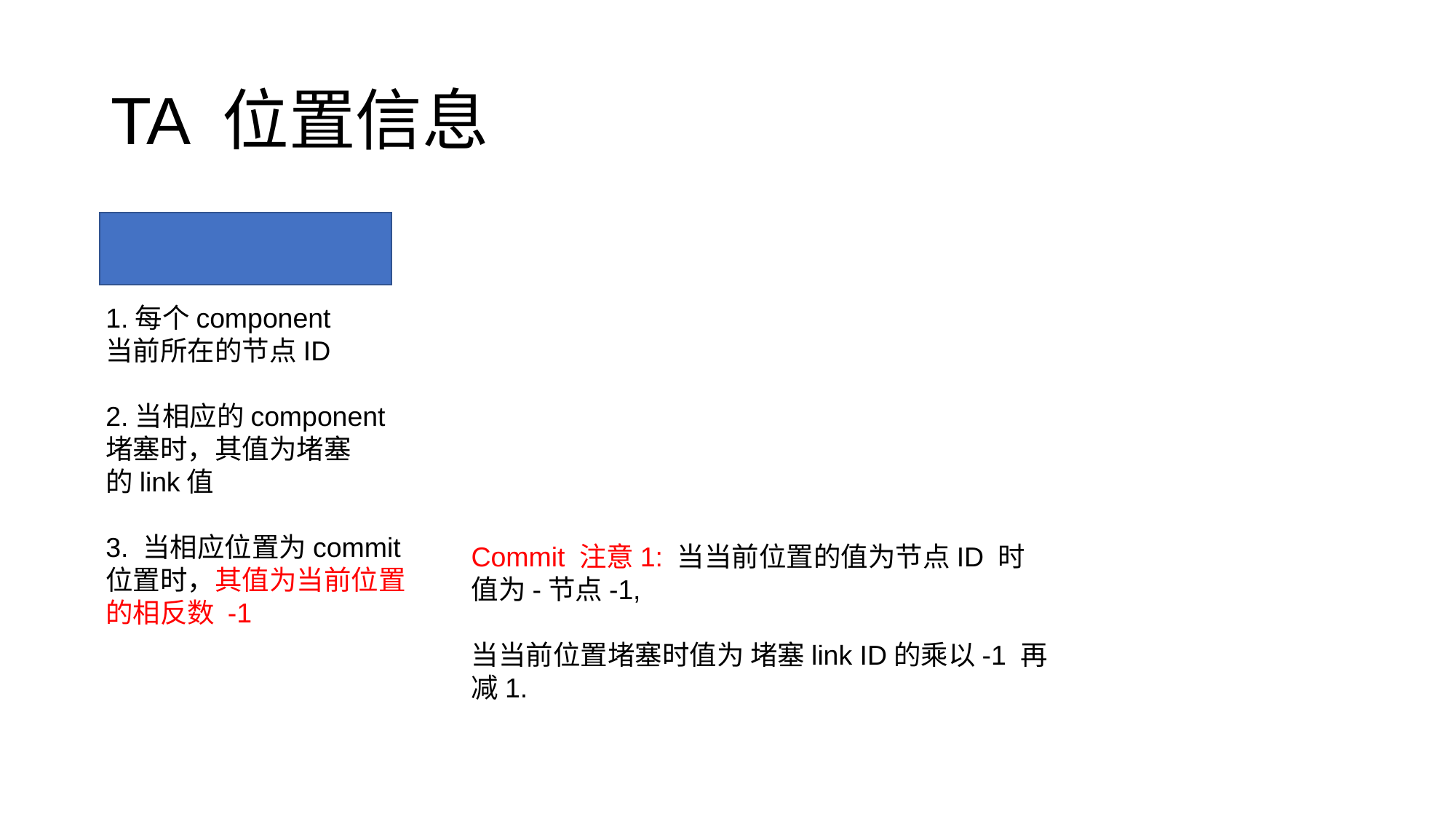

# TA 位置信息

1.每个component
当前所在的节点ID

2.当相应的component
堵塞时，其值为堵塞
的link值

3. 当相应位置为commit
位置时，其值为当前位置
的相反数 -1
Commit 注意1: 当当前位置的值为节点ID 时
值为-节点-1,

当当前位置堵塞时值为 堵塞link ID的乘以-1 再
减1.